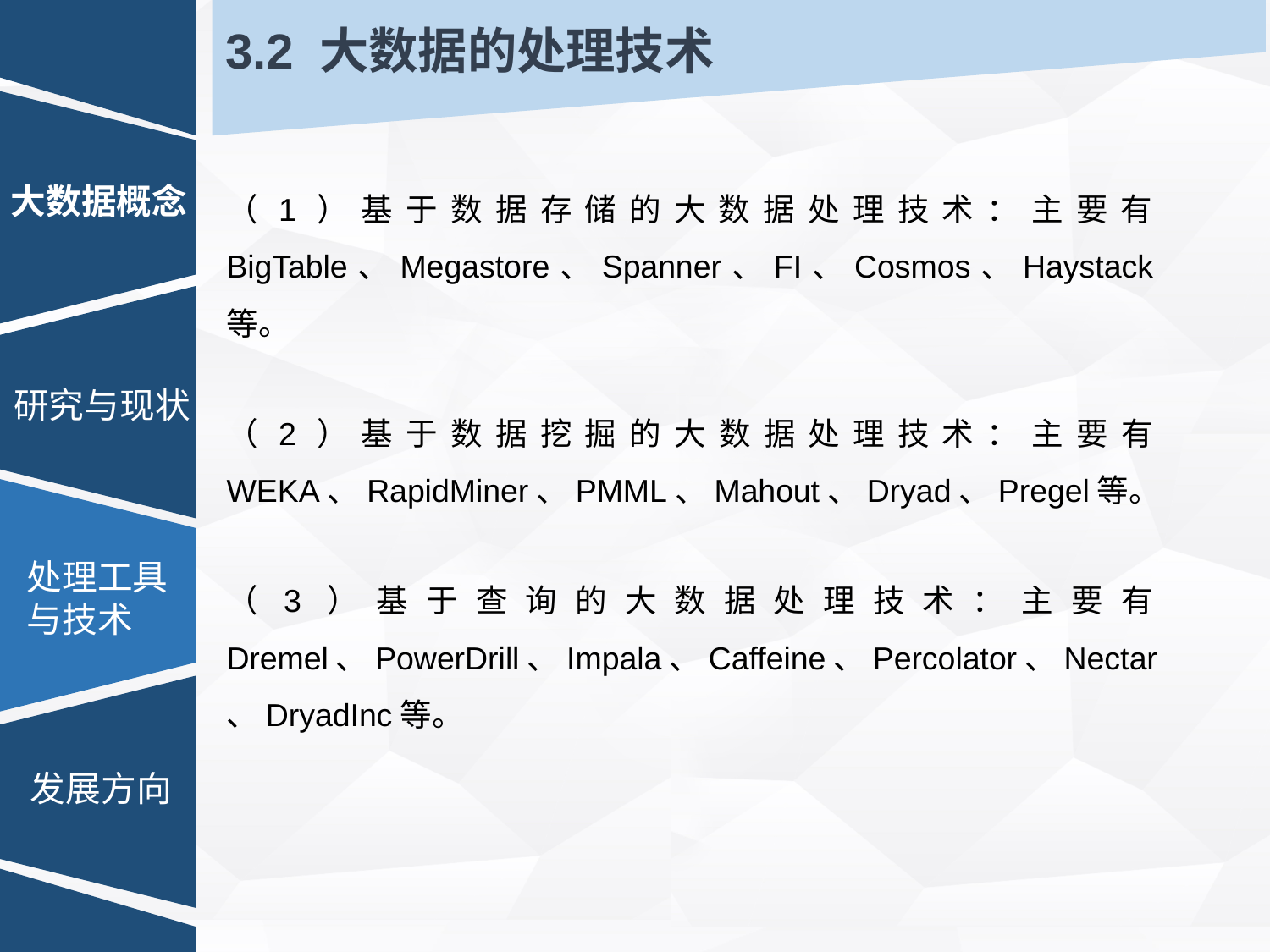

3.2 大数据的处理技术

（1）基于数据存储的大数据处理技术：主要有BigTable、Megastore、Spanner、FI、Cosmos、Haystack等。
（2）基于数据挖掘的大数据处理技术：主要有WEKA、RapidMiner、PMML、Mahout、Dryad、Pregel等。
（3）基于查询的大数据处理技术：主要有Dremel、PowerDrill、Impala、Caffeine、Percolator、Nectar、DryadInc等。

大数据概念

研究与现状

处理工具
与技术

发展方向